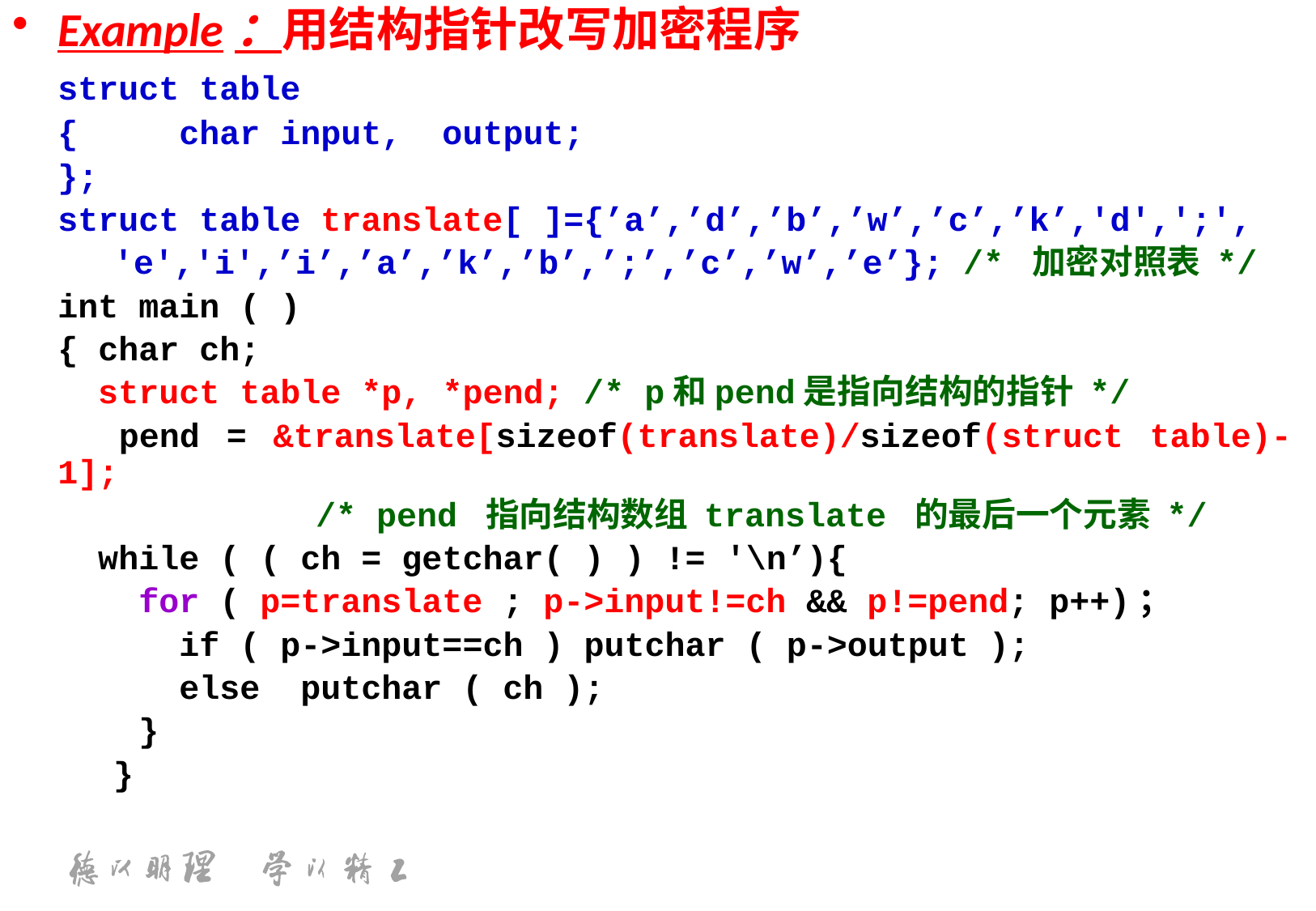

Example：用结构指针改写加密程序
	struct table
	{	char input,  output;
	};
	struct table translate[ ]={’a’,’d’,’b’,’w’,’c’,’k’,'d',';',
     'e','i',’i’,’a’,’k’,’b’,’;’,’c’,’w’,’e’}; /* 加密对照表 */
	int main ( )
	{ char ch;
	  struct table *p, *pend; /* p和pend是指向结构的指针 */
    pend = &translate[sizeof(translate)/sizeof(struct table)-1];
               /* pend 指向结构数组 translate 的最后一个元素 */
	  while ( ( ch = getchar( ) ) != '\n’){
	    for ( p=translate ; p->input!=ch && p!=pend; p++)；
		if ( p->input==ch ) putchar ( p->output );
		else	putchar ( ch );
	    }
     }
73